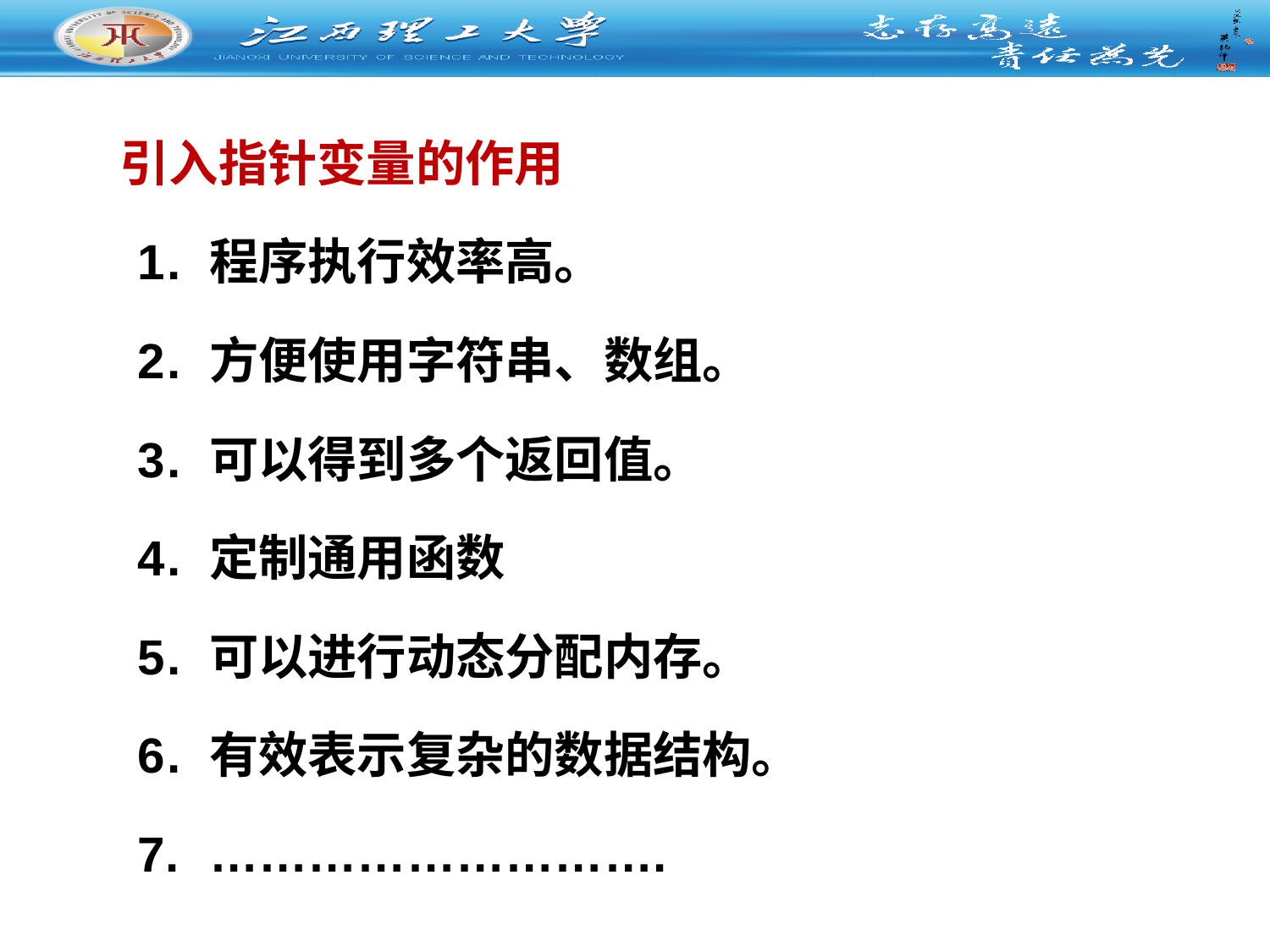

引入指针变量的作用
程序执行效率高。
方便使用字符串、数组。
可以得到多个返回值。
定制通用函数
可以进行动态分配内存。
有效表示复杂的数据结构。
……………………….